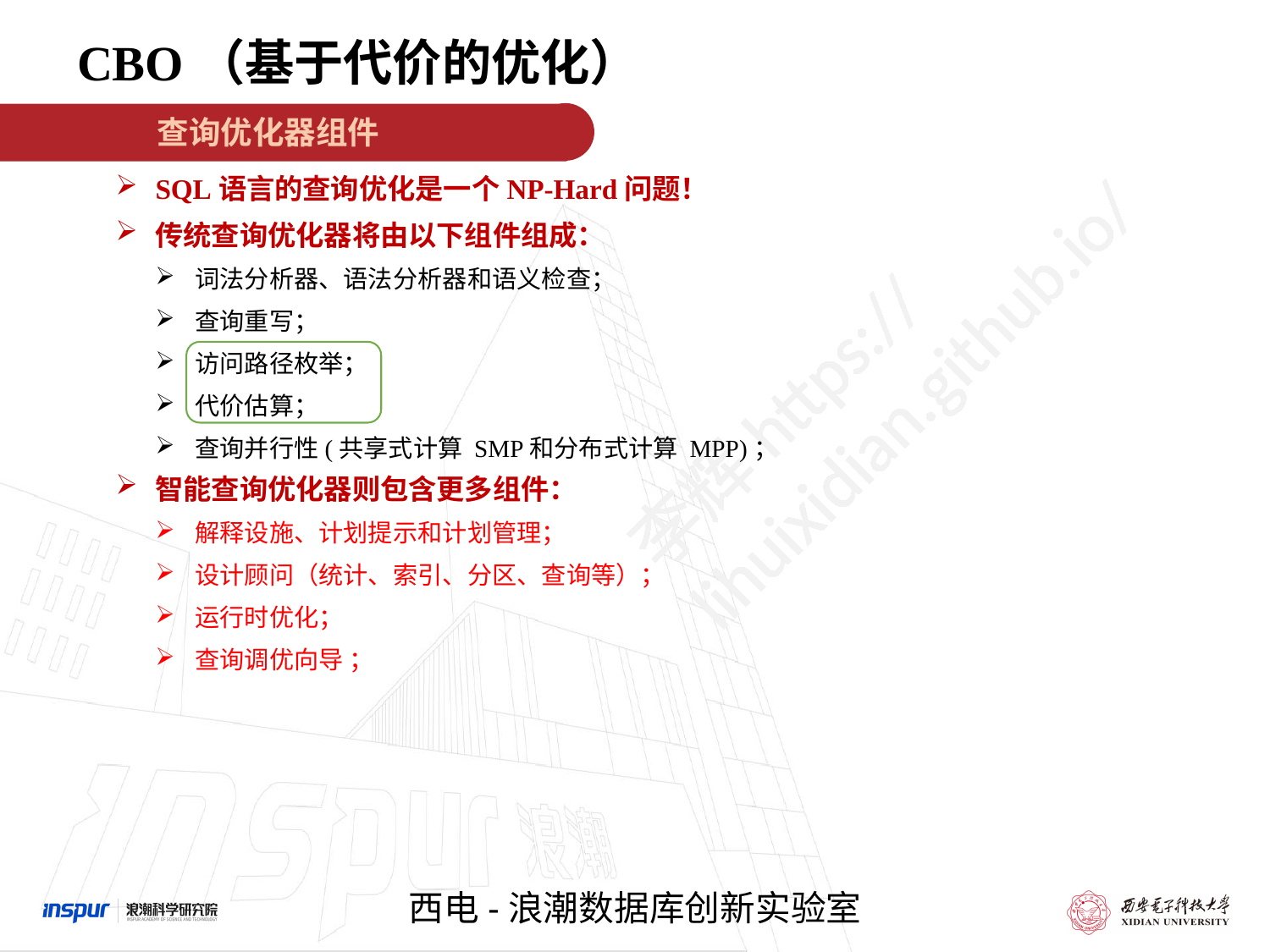

CBO（基于代价的优化）

查询优化器组件
SQL语言的查询优化是一个NP-Hard问题！
传统查询优化器将由以下组件组成：
词法分析器、语法分析器和语义检查；
查询重写；
访问路径枚举；
代价估算；
查询并行性(共享式计算 SMP和分布式计算 MPP)；
智能查询优化器则包含更多组件：
解释设施、计划提示和计划管理；
设计顾问（统计、索引、分区、查询等）；
运行时优化；
查询调优向导 ；